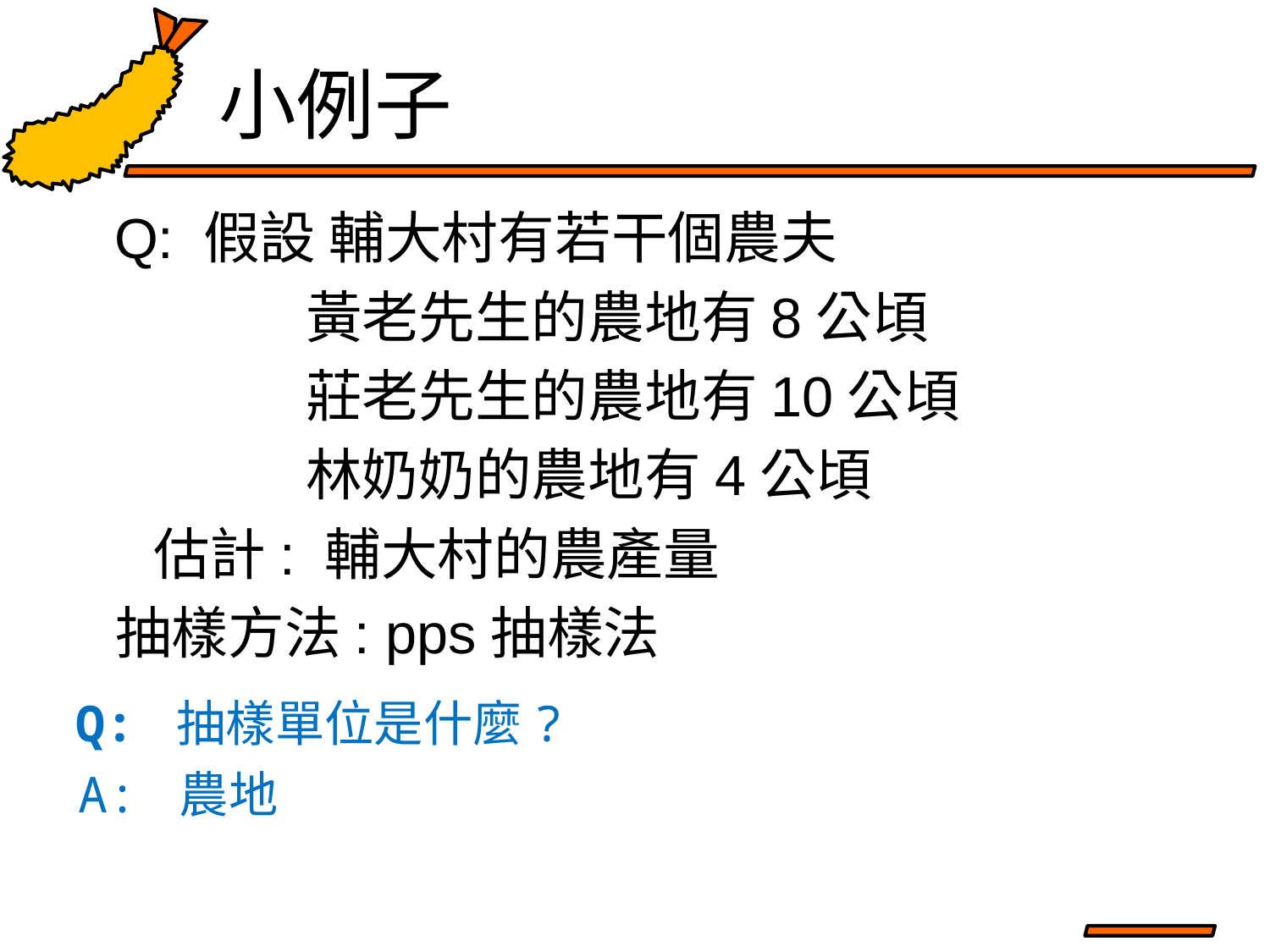

# 小例子
   Q: 假設 輔大村有若干個農夫
                 黃老先生的農地有8公頃
                 莊老先生的農地有10公頃
                 林奶奶的農地有4公頃
     估計: 輔大村的農產量
  抽樣方法: pps抽樣法

Q: 抽樣單位是什麼?
A: 農地